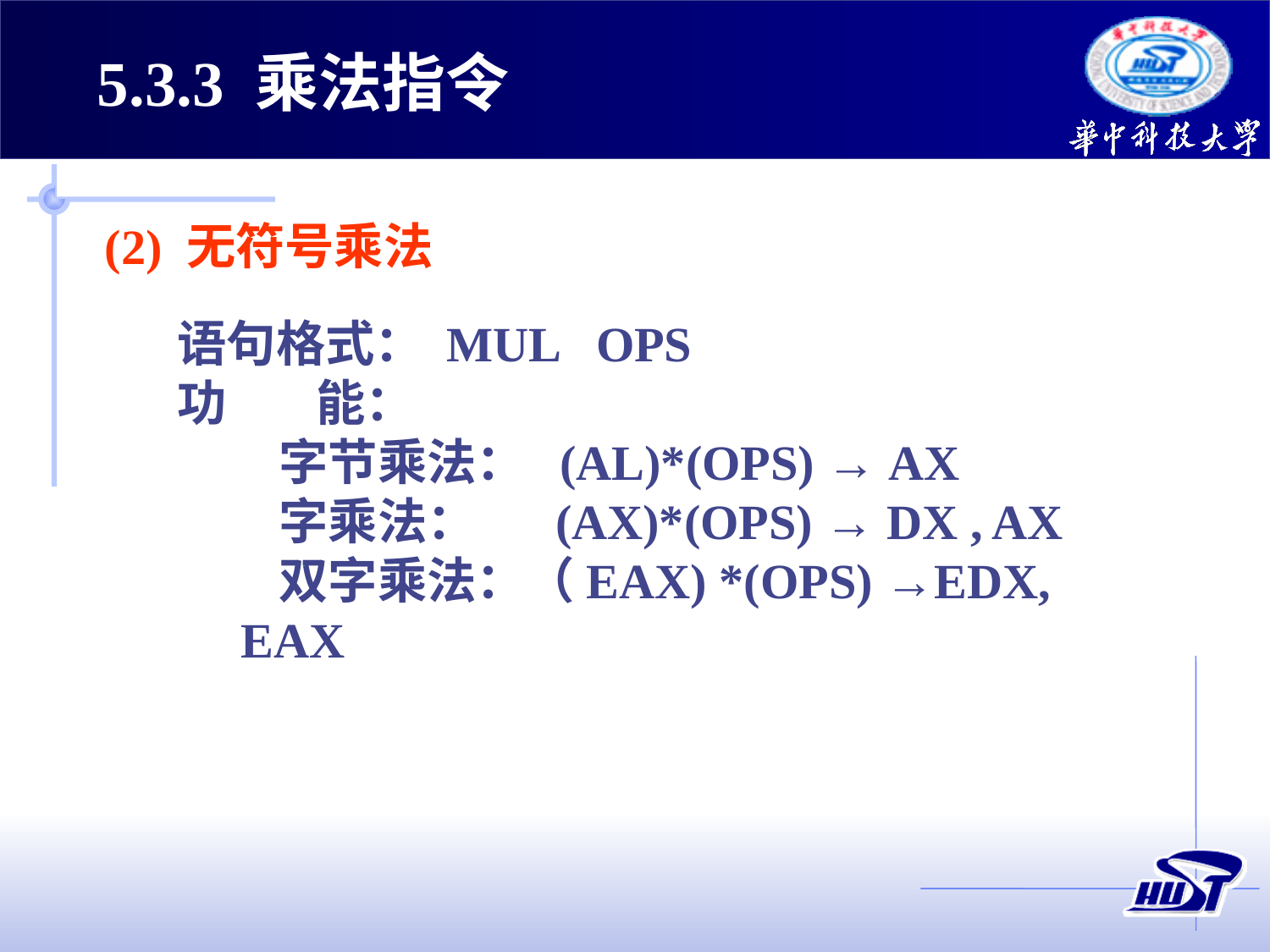

5.3.3 乘法指令
 (2) 无符号乘法
语句格式： MUL   OPS
功        能：
        字节乘法：  (AL)*(OPS) → AX
        字乘法：      (AX)*(OPS) → DX , AX
        双字乘法：（EAX) *(OPS) →EDX, EAX